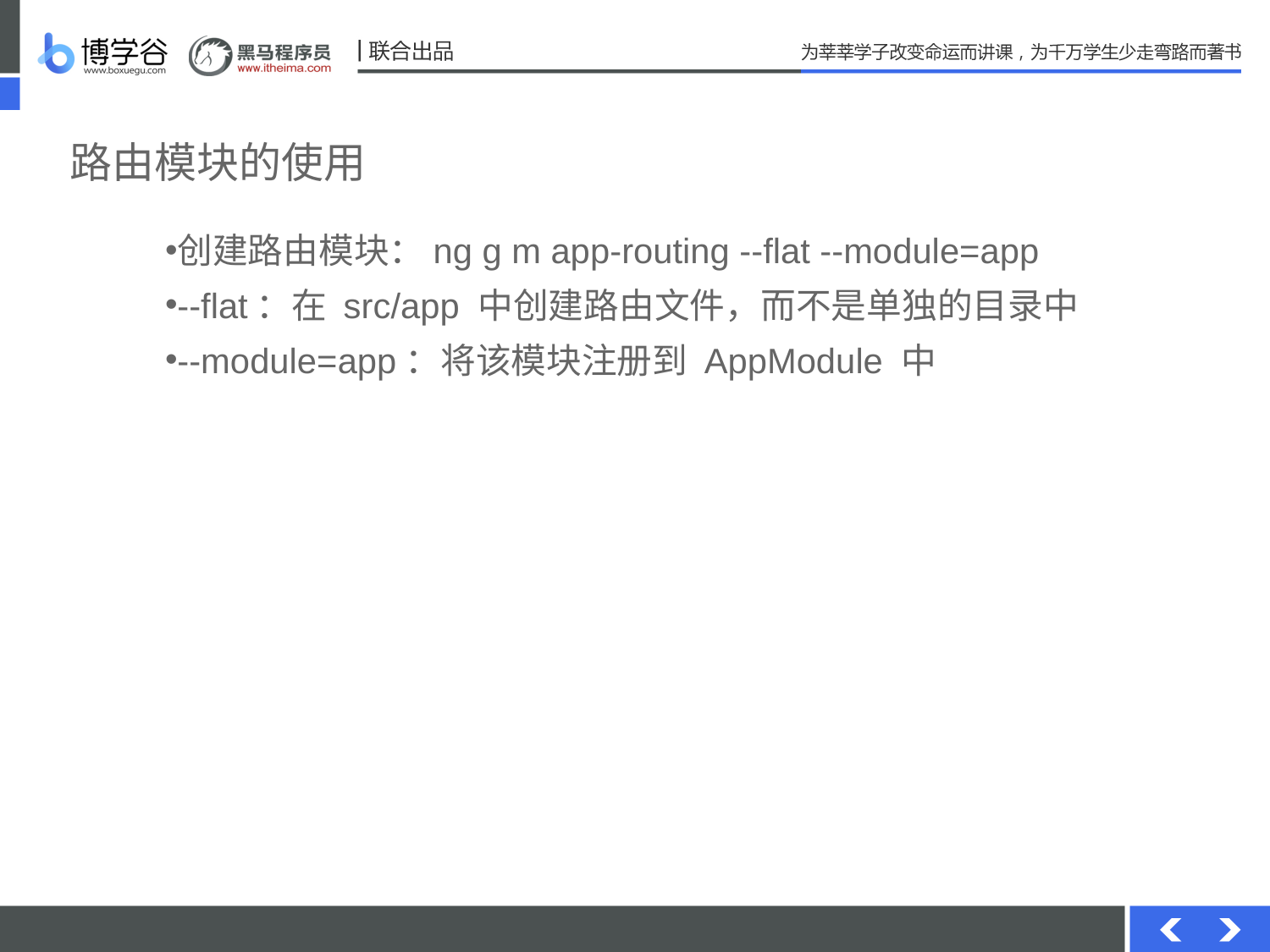

# 路由模块的使用
创建路由模块：ng g m app-routing --flat --module=app
--flat：在 src/app 中创建路由文件，而不是单独的目录中
--module=app：将该模块注册到 AppModule 中